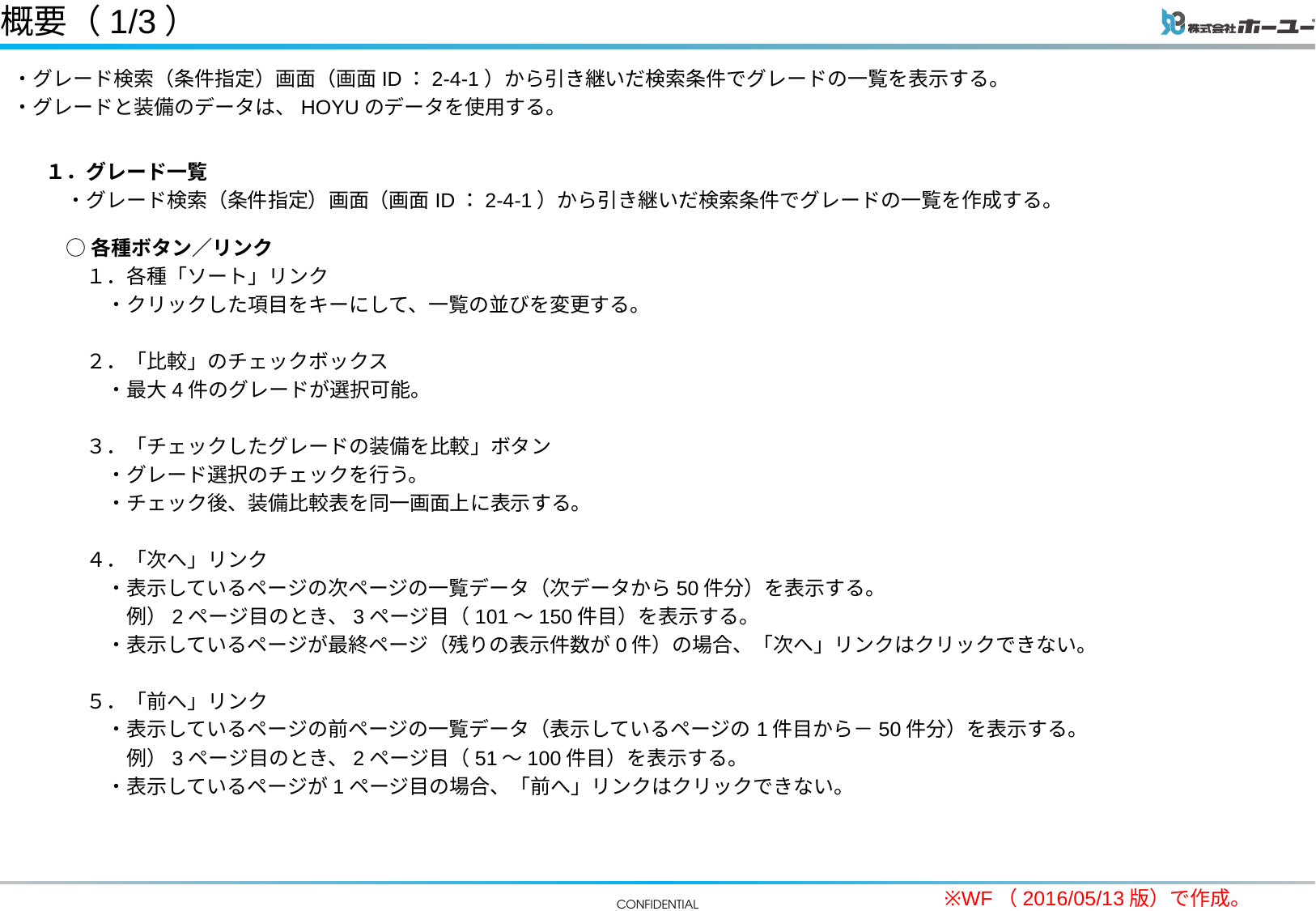

# 概要（1/3）
・グレード検索（条件指定）画面（画面ID：2-4-1）から引き継いだ検索条件でグレードの一覧を表示する。
・グレードと装備のデータは、HOYUのデータを使用する。
１．グレード一覧
　・グレード検索（条件指定）画面（画面ID：2-4-1）から引き継いだ検索条件でグレードの一覧を作成する。
○各種ボタン／リンク
　１．各種「ソート」リンク
　　・クリックした項目をキーにして、一覧の並びを変更する。

　２．「比較」のチェックボックス
　　・最大4件のグレードが選択可能。

　３．「チェックしたグレードの装備を比較」ボタン
　　・グレード選択のチェックを行う。
　　・チェック後、装備比較表を同一画面上に表示する。

　４．「次へ」リンク
　　・表示しているページの次ページの一覧データ（次データから50件分）を表示する。
　　　例）2ページ目のとき、3ページ目（101～150件目）を表示する。
　　・表示しているページが最終ページ（残りの表示件数が0件）の場合、「次へ」リンクはクリックできない。

　５．「前へ」リンク
　　・表示しているページの前ページの一覧データ（表示しているページの1件目から－50件分）を表示する。
　　　例）3ページ目のとき、2ページ目（51～100件目）を表示する。
　　・表示しているページが1ページ目の場合、「前へ」リンクはクリックできない。

※WF（2016/05/13版）で作成。